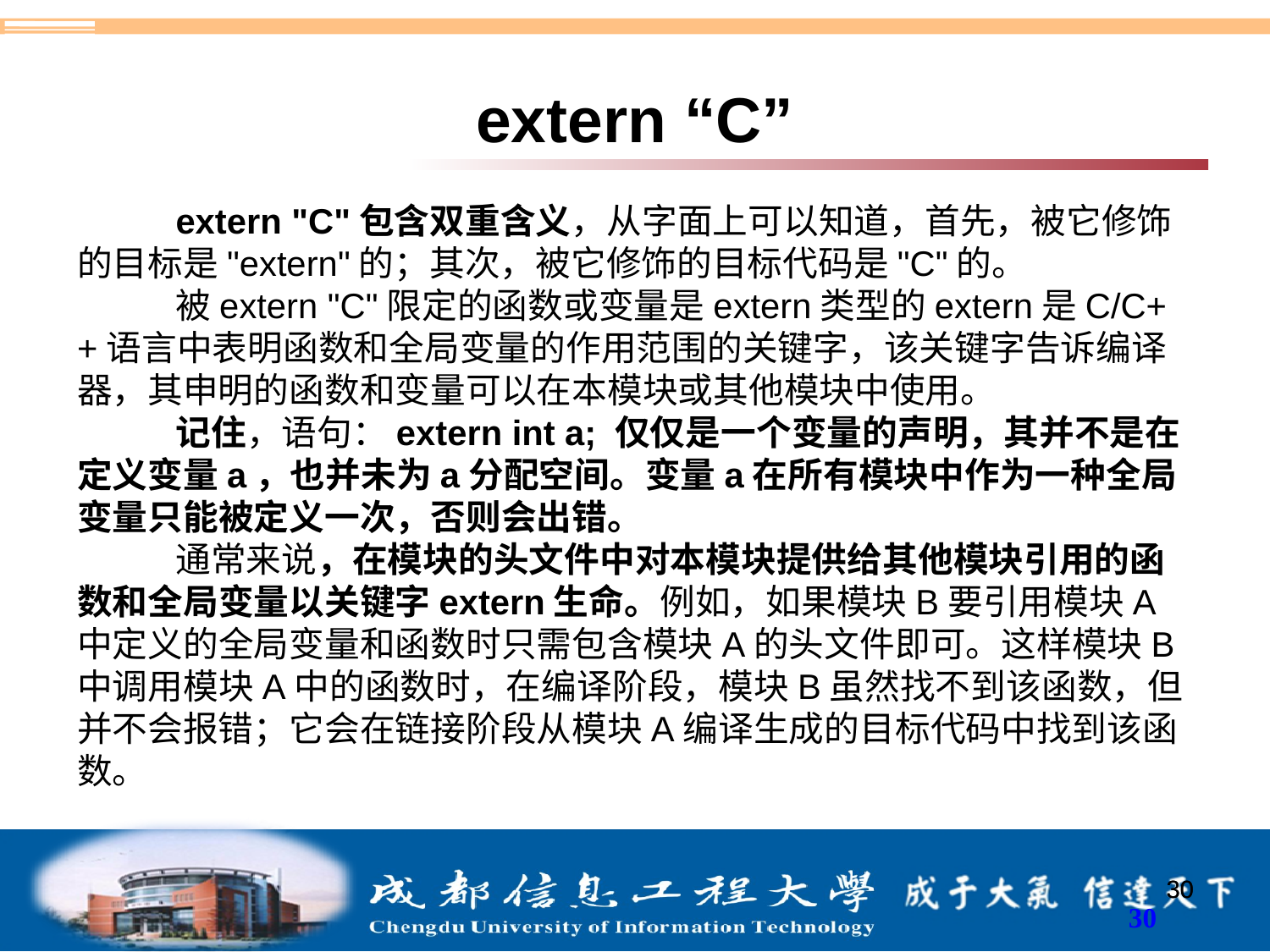

# extern “C”
extern "C"包含双重含义，从字面上可以知道，首先，被它修饰的目标是"extern"的；其次，被它修饰的目标代码是"C"的。
被extern "C"限定的函数或变量是extern类型的extern是C/C++语言中表明函数和全局变量的作用范围的关键字，该关键字告诉编译器，其申明的函数和变量可以在本模块或其他模块中使用。
记住，语句：extern int a; 仅仅是一个变量的声明，其并不是在定义变量a，也并未为a分配空间。变量a在所有模块中作为一种全局变量只能被定义一次，否则会出错。
通常来说，在模块的头文件中对本模块提供给其他模块引用的函数和全局变量以关键字extern生命。例如，如果模块B要引用模块A中定义的全局变量和函数时只需包含模块A的头文件即可。这样模块B中调用模块A中的函数时，在编译阶段，模块B虽然找不到该函数，但并不会报错；它会在链接阶段从模块A编译生成的目标代码中找到该函数。
30